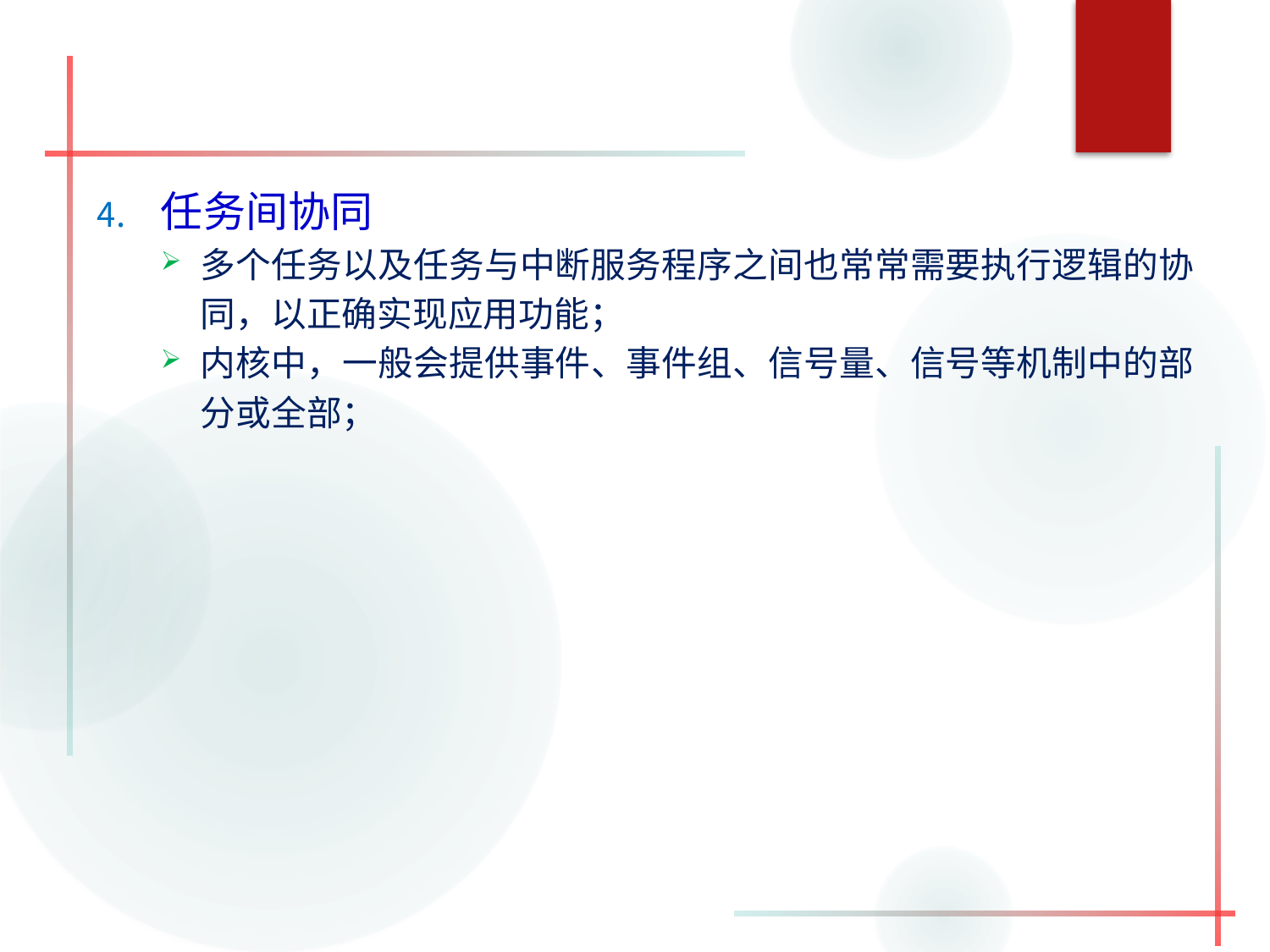

54
#
任务间协同
多个任务以及任务与中断服务程序之间也常常需要执行逻辑的协同，以正确实现应用功能；
内核中，一般会提供事件、事件组、信号量、信号等机制中的部分或全部；